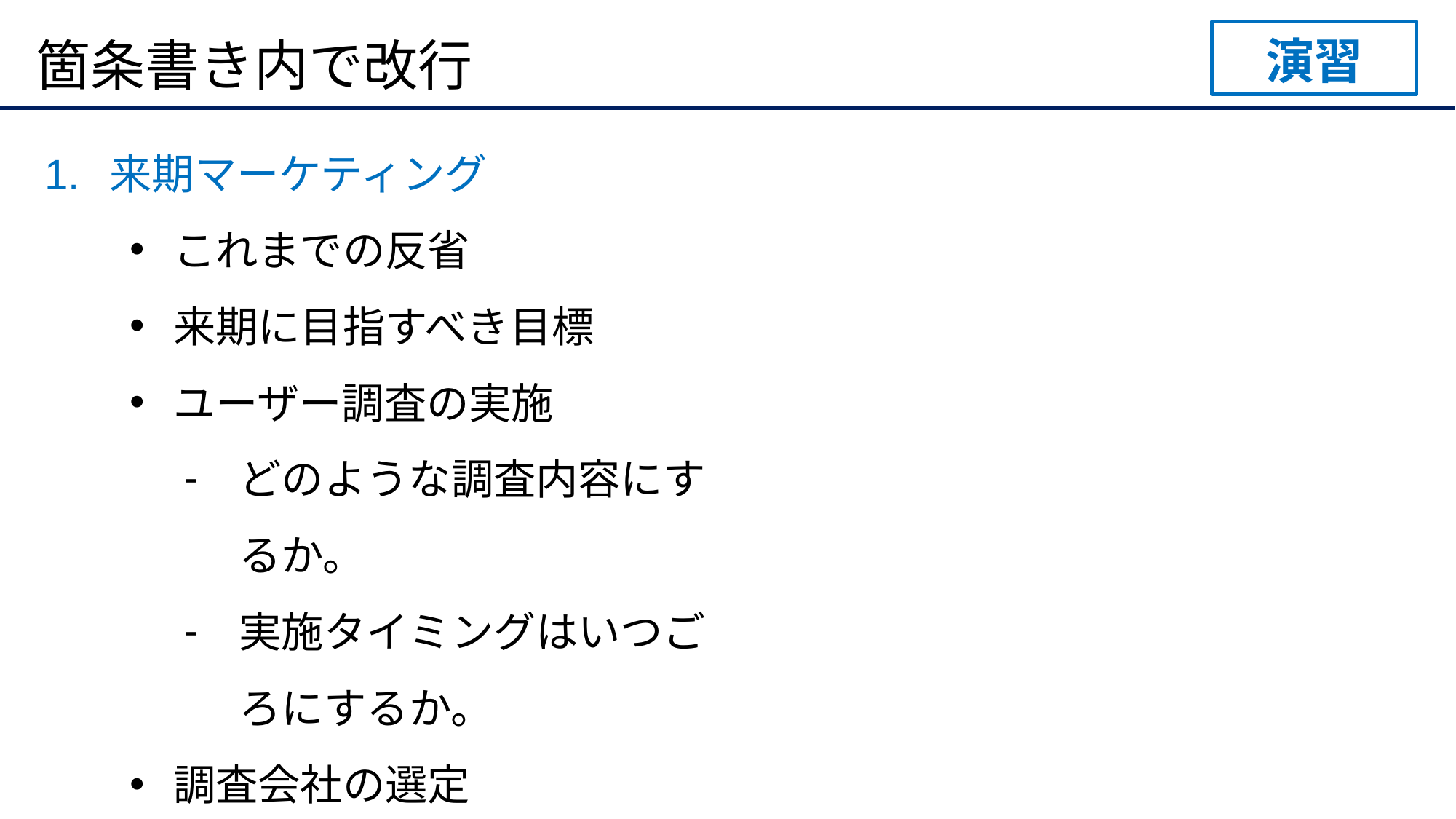

演習
# 箇条書き内で改行
来期マーケティング
これまでの反省
来期に目指すべき目標
ユーザー調査の実施
どのような調査内容にするか。
実施タイミングはいつごろにするか。
調査会社の選定